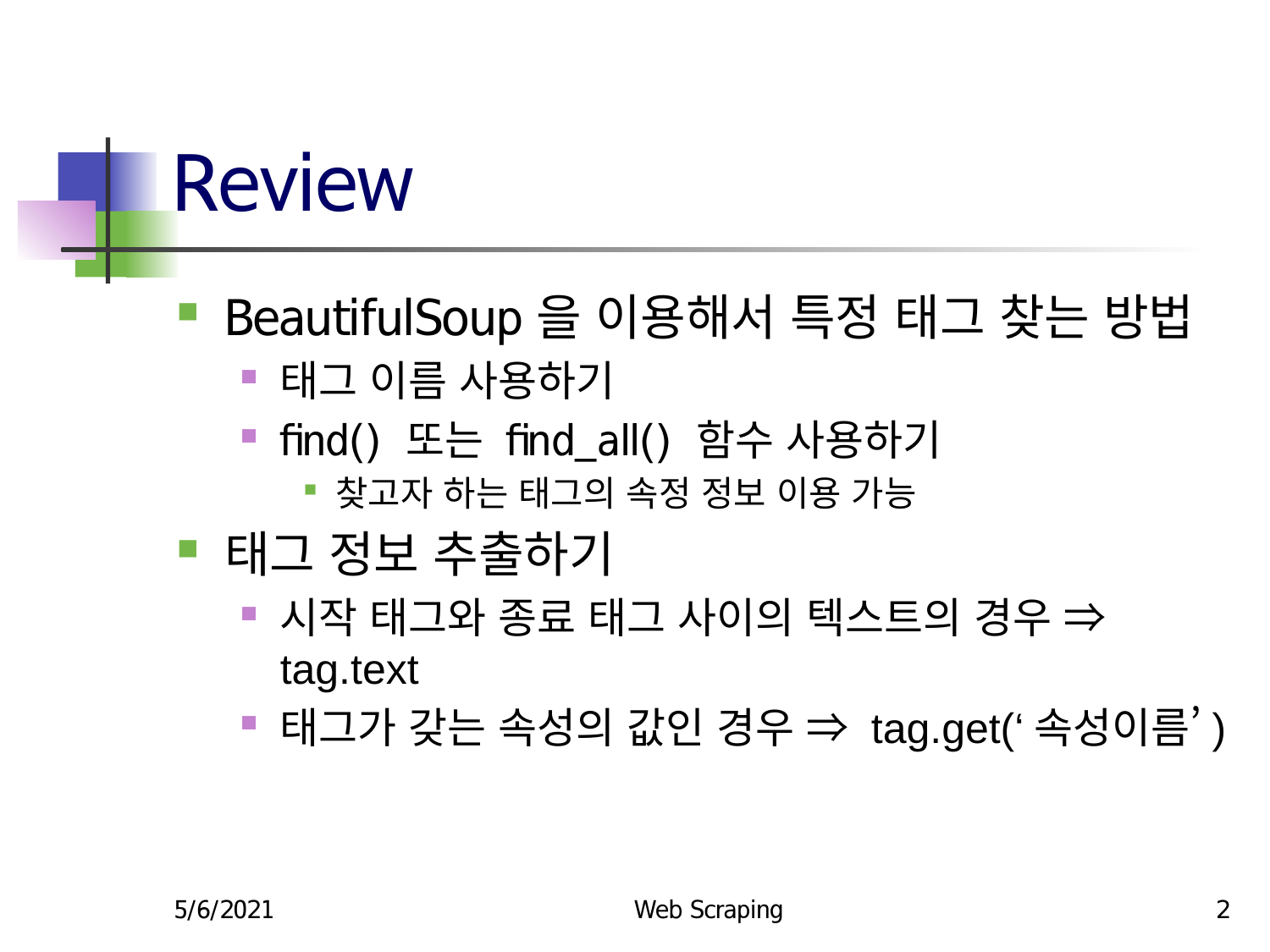

# Review
BeautifulSoup을 이용해서 특정 태그 찾는 방법
태그 이름 사용하기
find() 또는 find_all() 함수 사용하기
찾고자 하는 태그의 속정 정보 이용 가능
태그 정보 추출하기
시작 태그와 종료 태그 사이의 텍스트의 경우 ⇒ tag.text
태그가 갖는 속성의 값인 경우 ⇒ tag.get(‘속성이름’)
5/6/2021
Web Scraping
2